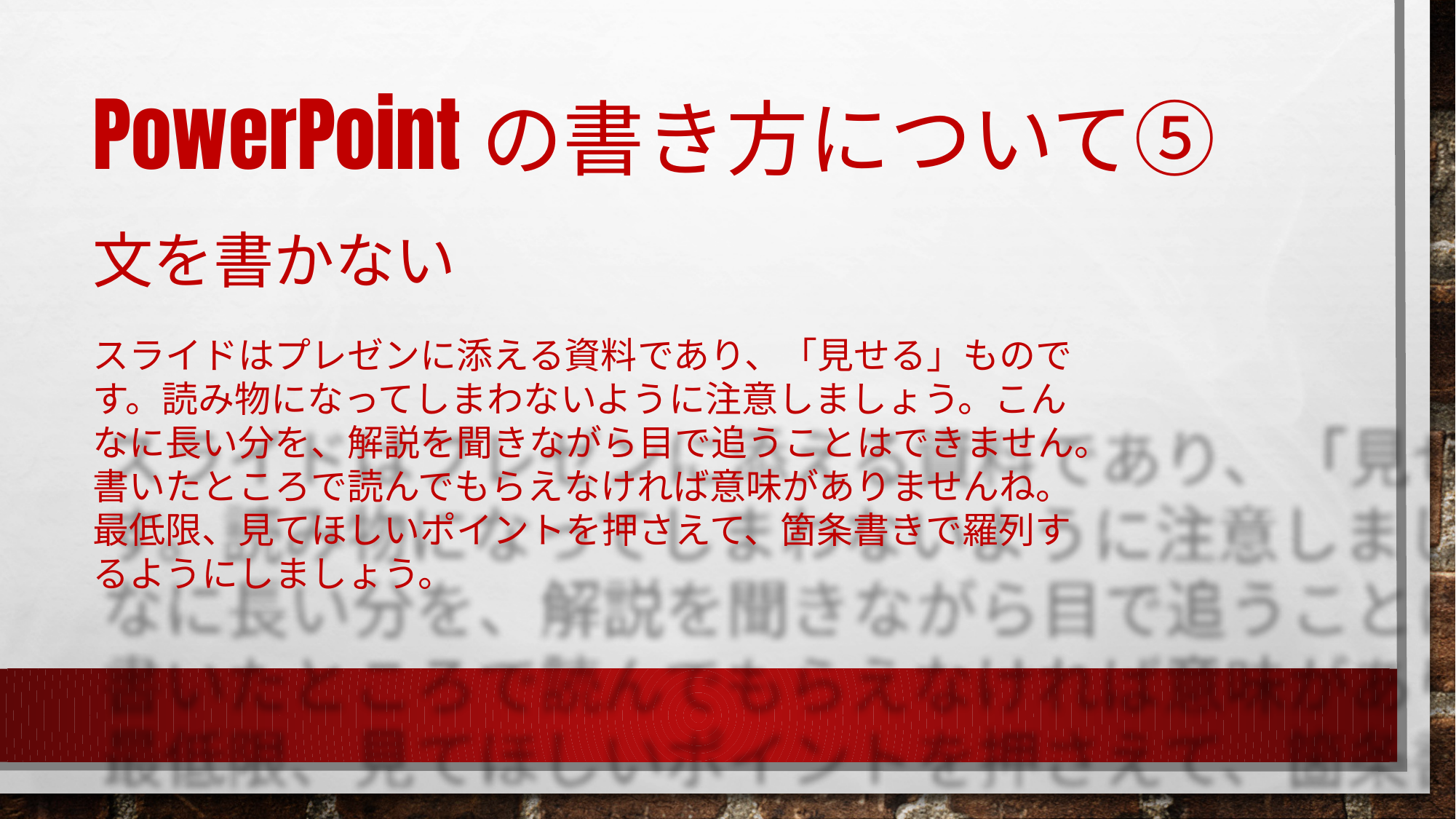

PowerPointの書き方について⑤
文を書かない
スライドはプレゼンに添える資料であり、「見せる」ものです。読み物になってしまわないように注意しましょう。こんなに長い分を、解説を聞きながら目で追うことはできません。書いたところで読んでもらえなければ意味がありませんね。最低限、見てほしいポイントを押さえて、箇条書きで羅列するようにしましょう。